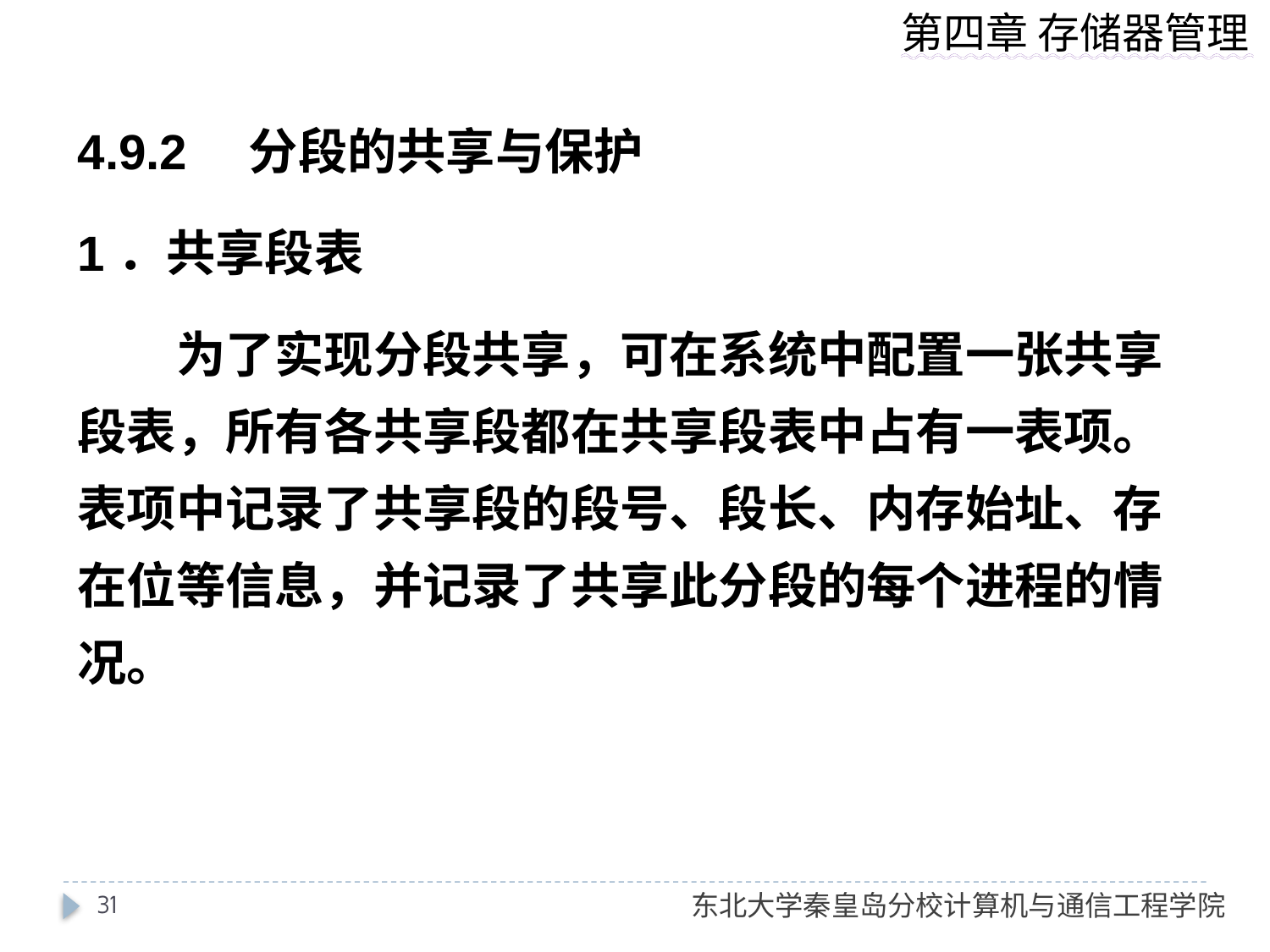

4.9.2　分段的共享与保护
1．共享段表
　　为了实现分段共享，可在系统中配置一张共享段表，所有各共享段都在共享段表中占有一表项。表项中记录了共享段的段号、段长、内存始址、存在位等信息，并记录了共享此分段的每个进程的情况。
31